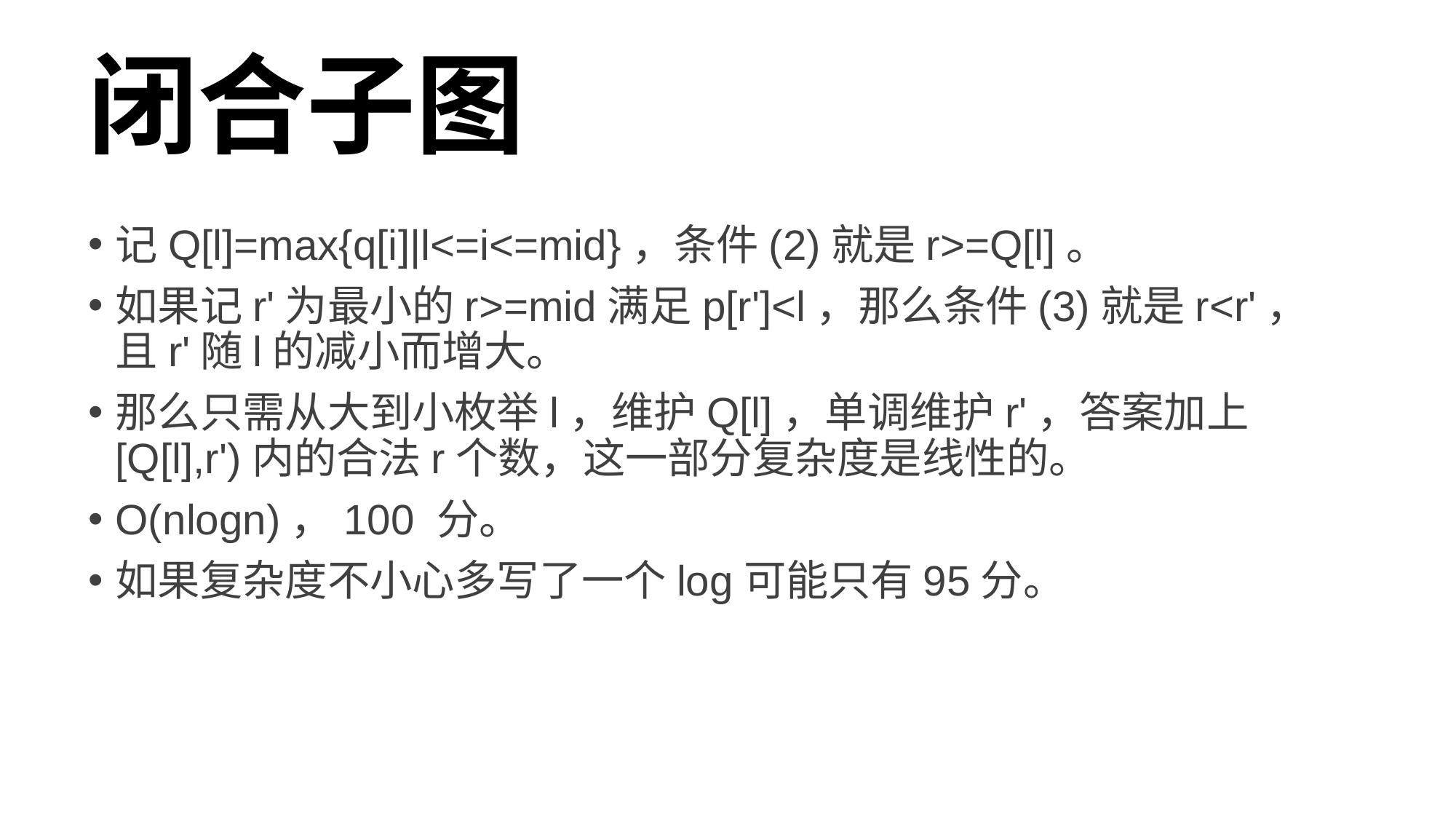

# 闭合子图
记Q[l]=max{q[i]|l<=i<=mid}，条件(2)就是r>=Q[l]。
如果记r'为最小的r>=mid满足p[r']<l，那么条件(3)就是r<r'，且r'随l的减小而增大。
那么只需从大到小枚举l，维护Q[l]，单调维护r'，答案加上[Q[l],r')内的合法r个数，这一部分复杂度是线性的。
O(nlogn)，100 分。
如果复杂度不小心多写了一个log可能只有95分。